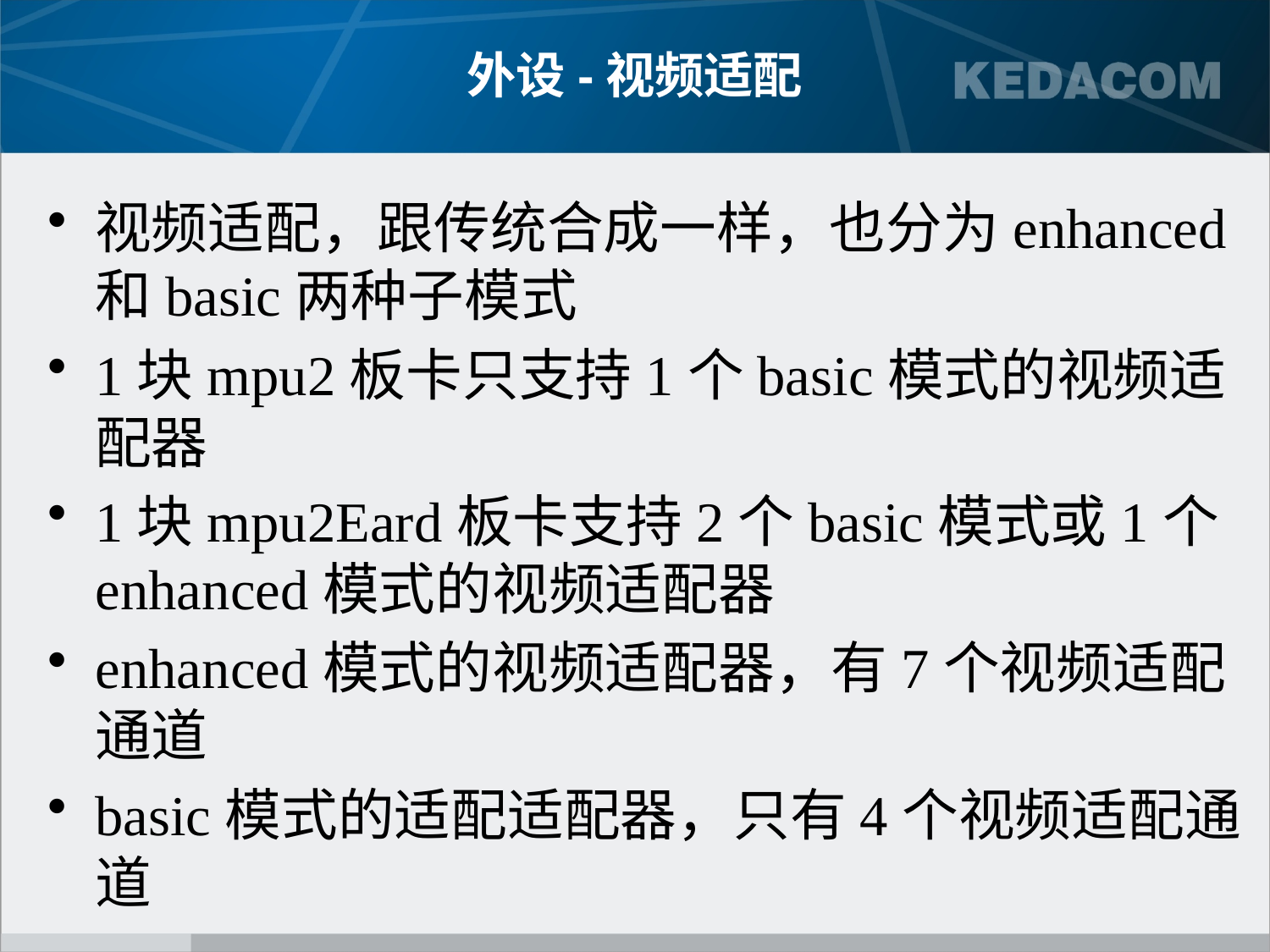

# 外设-视频适配
视频适配，跟传统合成一样，也分为enhanced和basic两种子模式
1块mpu2板卡只支持1个basic模式的视频适配器
1块mpu2Eard板卡支持2个basic模式或1个enhanced模式的视频适配器
enhanced模式的视频适配器，有7个视频适配通道
basic模式的适配适配器，只有4个视频适配通道